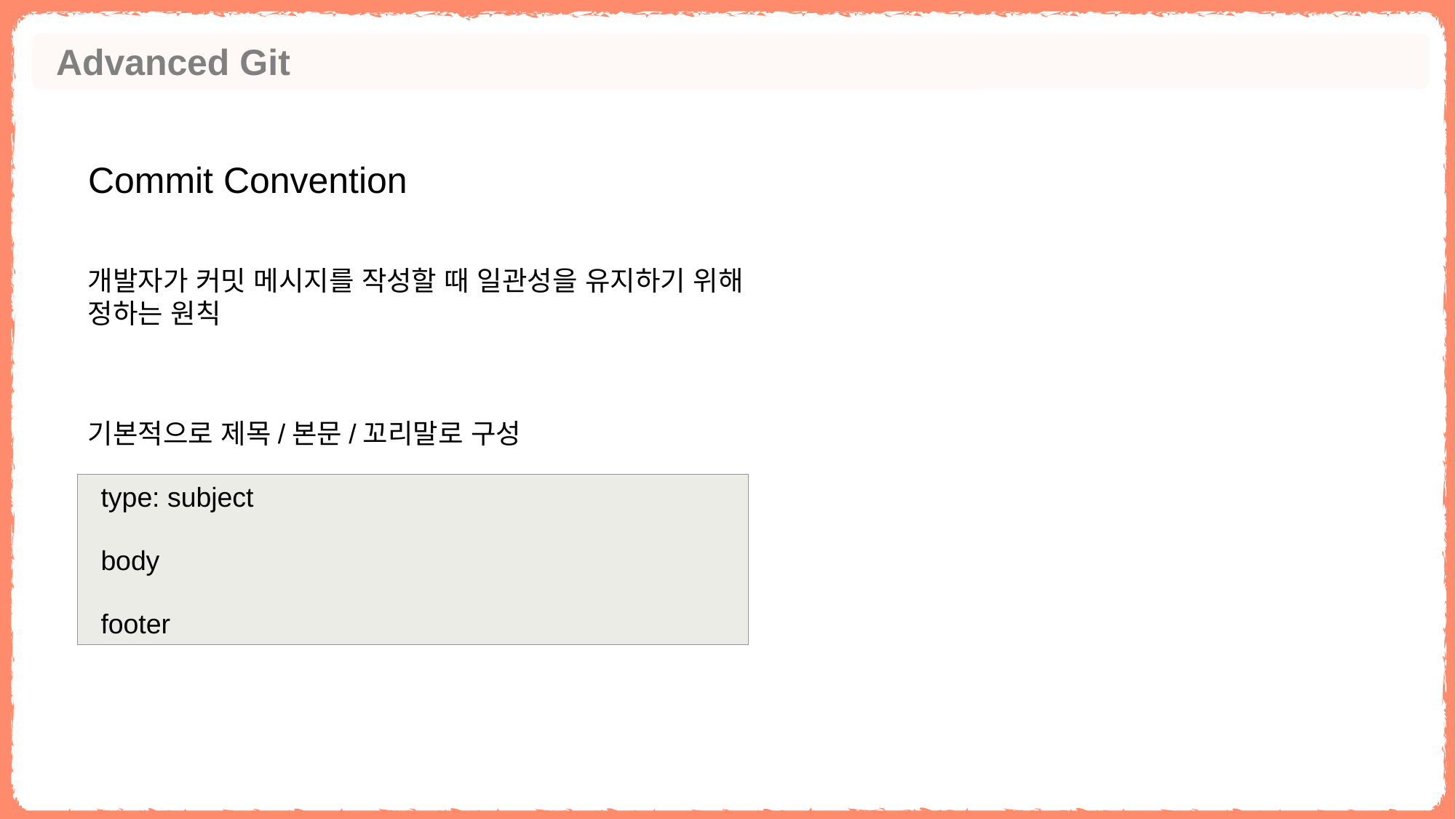

Advanced Git
Commit Convention
개발자가 커밋 메시지를 작성할 때 일관성을 유지하기 위해
정하는 원칙
기본적으로 제목/본문/꼬리말로 구성
type: subject
body
footer